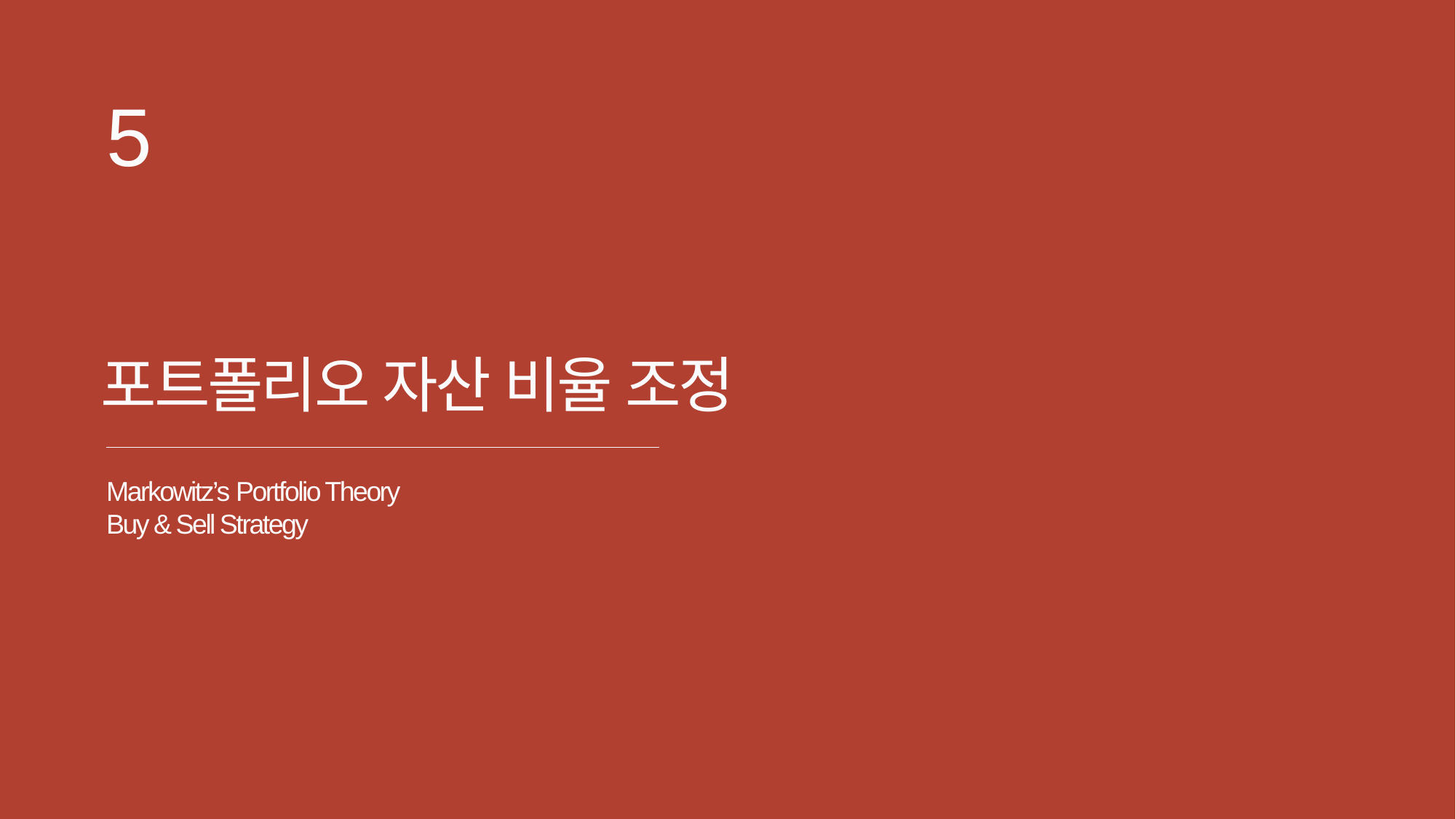

5
포트폴리오 자산 비율 조정
Markowitz’s Portfolio Theory
Buy & Sell Strategy